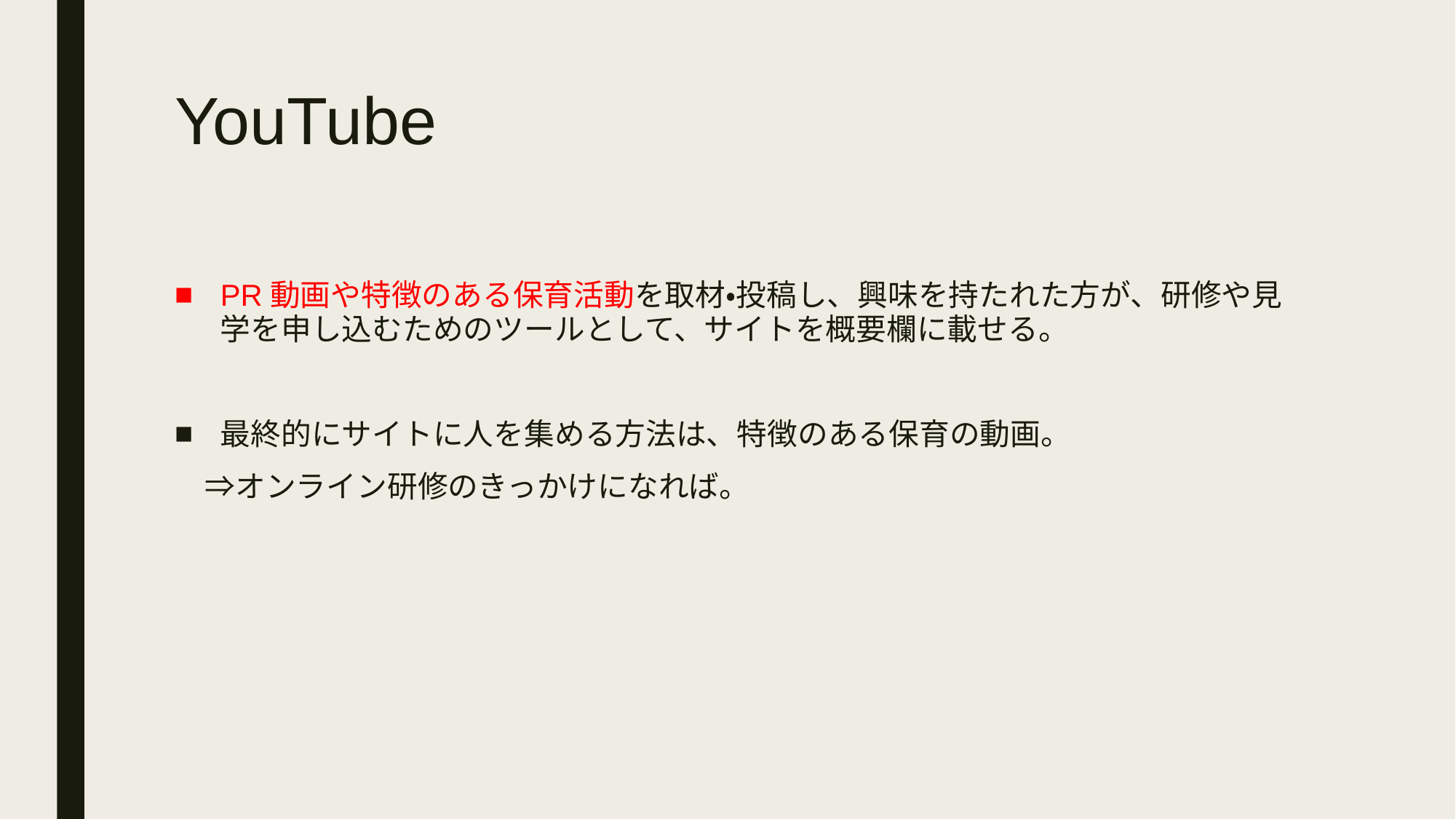

# YouTube
PR動画や特徴のある保育活動を取材・投稿し、興味を持たれた方が、研修や見学を申し込むためのツールとして、サイトを概要欄に載せる。

最終的にサイトに人を集める方法は、特徴のある保育の動画。
　⇒オンライン研修のきっかけになれば。